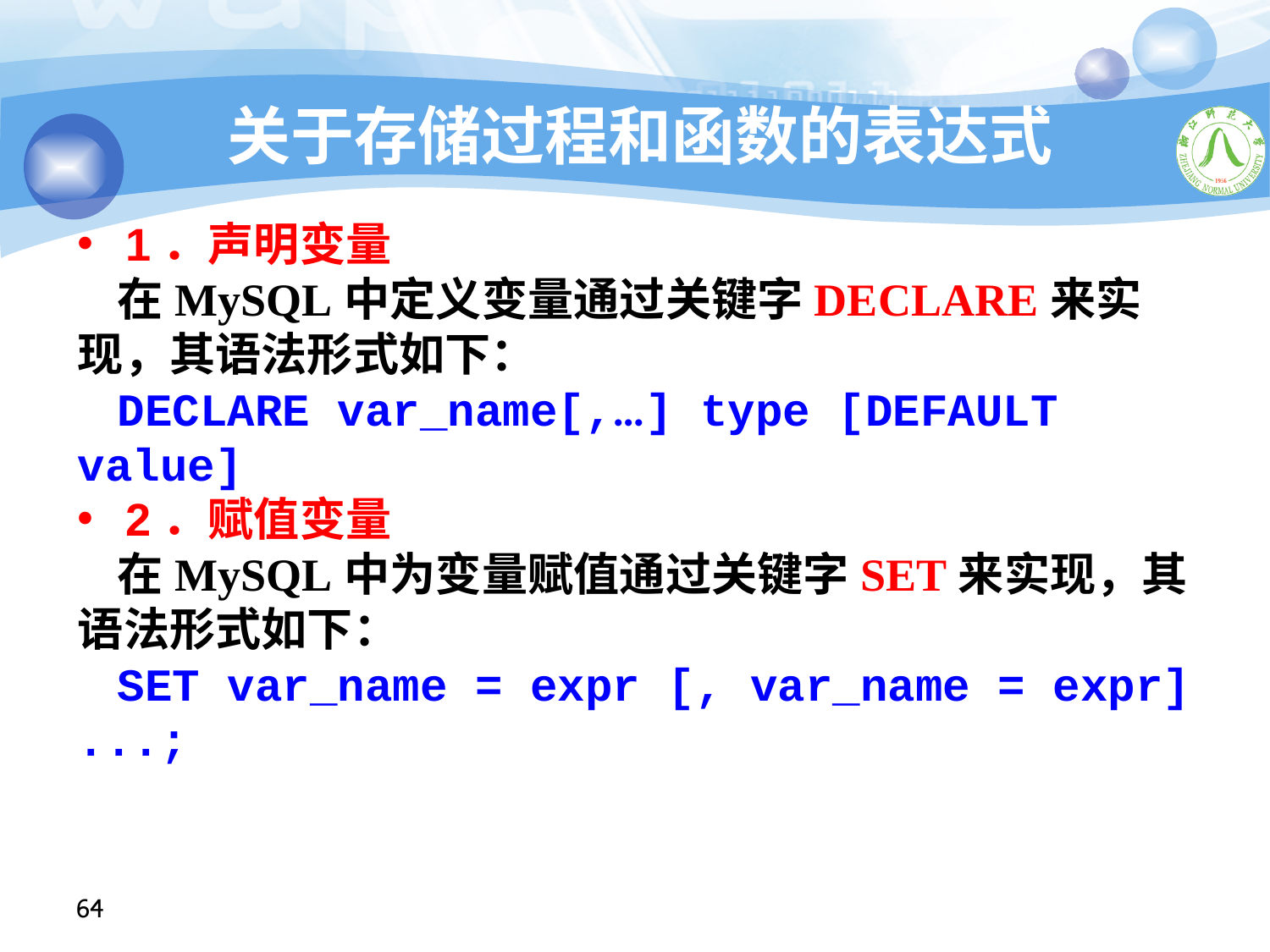

# 关于存储过程和函数的表达式
1．声明变量
在MySQL中定义变量通过关键字DECLARE来实现，其语法形式如下：
DECLARE var_name[,…] type [DEFAULT value]
2．赋值变量
在MySQL中为变量赋值通过关键字SET来实现，其语法形式如下：
SET var_name = expr [, var_name = expr] ...;
64